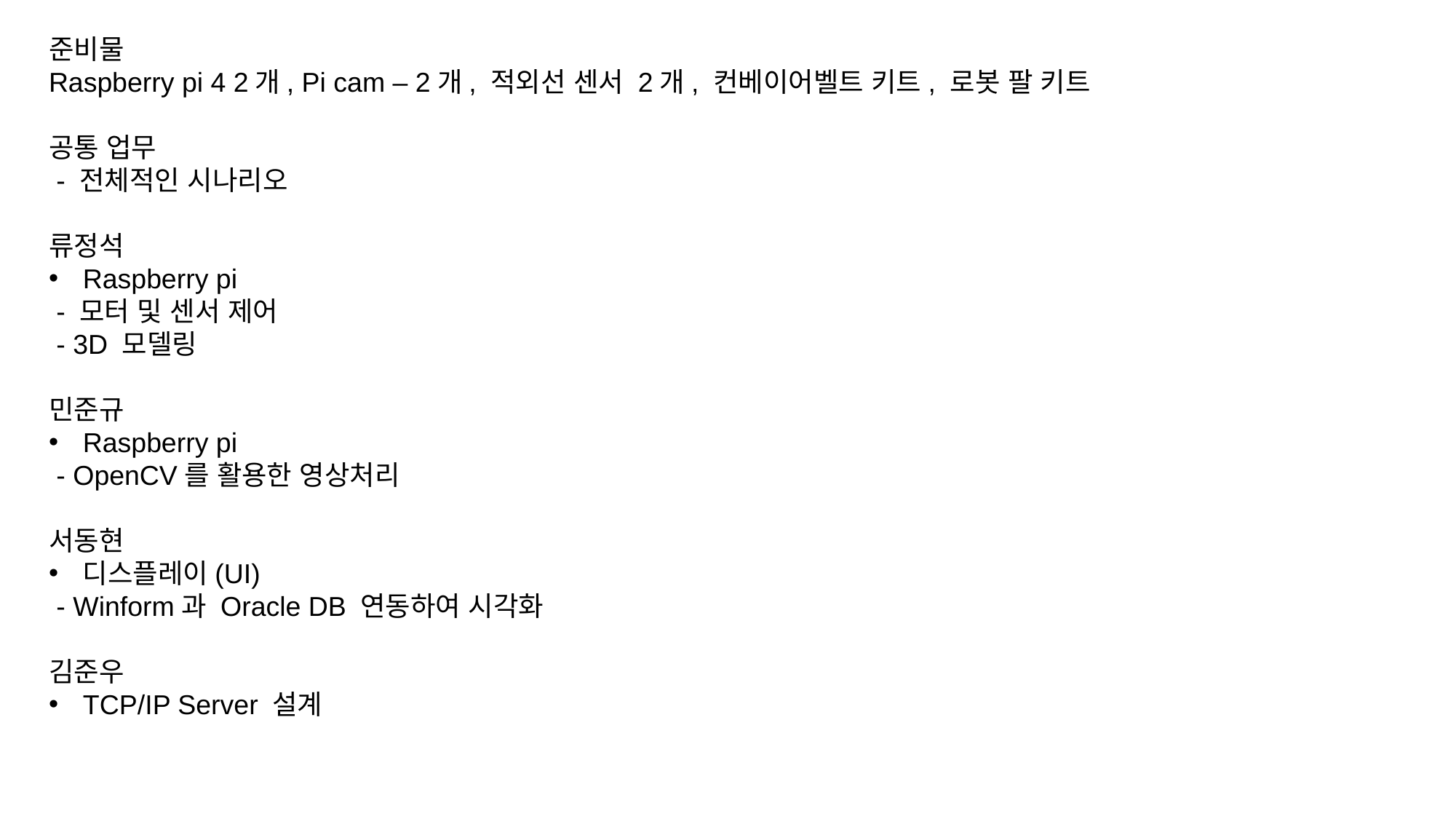

준비물
Raspberry pi 4 2개, Pi cam – 2개, 적외선 센서 2개, 컨베이어벨트 키트, 로봇 팔 키트

공통 업무
 - 전체적인 시나리오

류정석
Raspberry pi
 - 모터 및 센서 제어
 - 3D 모델링

민준규
Raspberry pi
 - OpenCV를 활용한 영상처리

서동현
디스플레이(UI)
 - Winform과 Oracle DB 연동하여 시각화

김준우
TCP/IP Server 설계